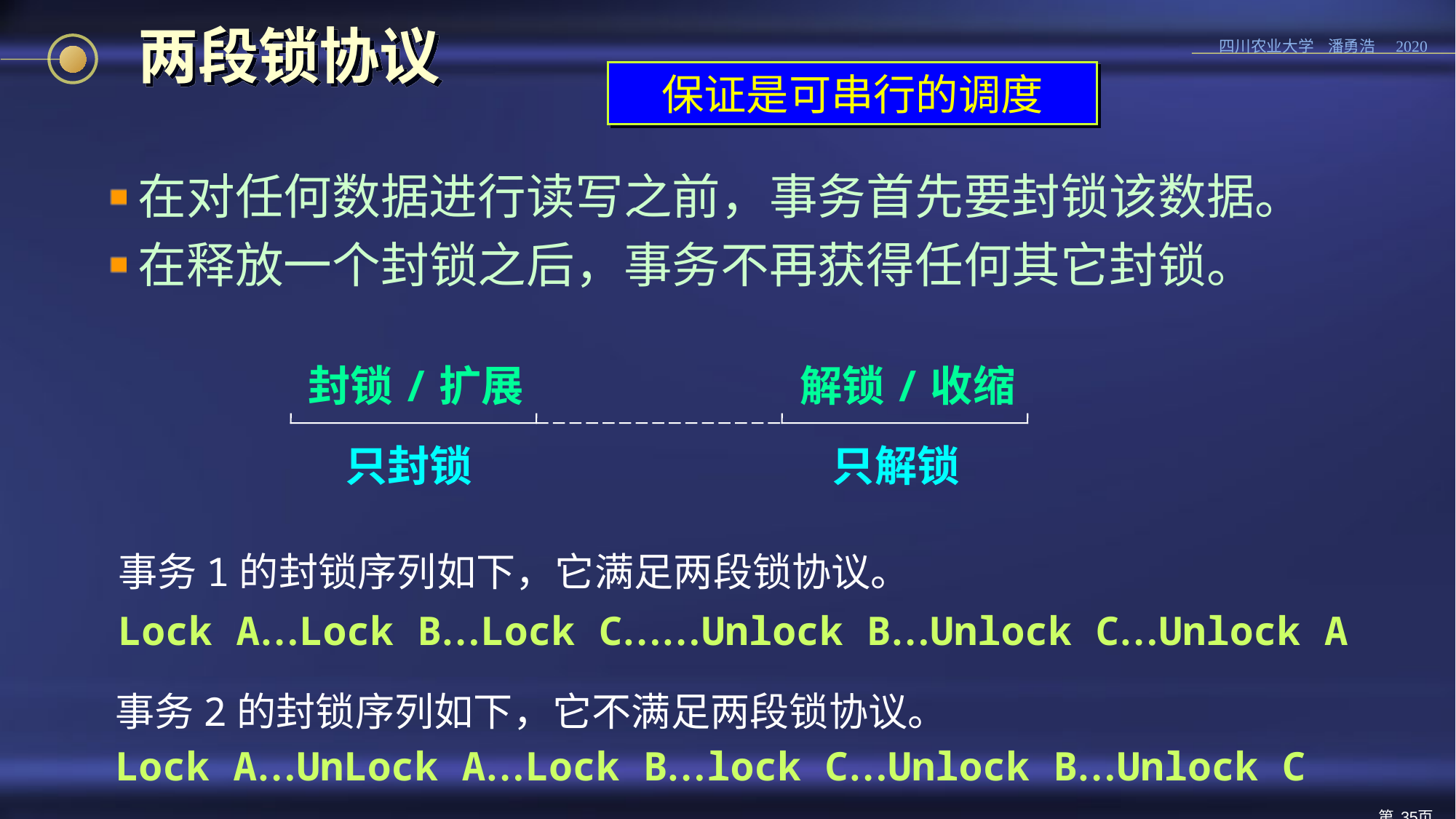

# 两段锁协议
保证是可串行的调度
在对任何数据进行读写之前，事务首先要封锁该数据。
在释放一个封锁之后，事务不再获得任何其它封锁。
封锁/扩展
解锁/收缩

只封锁
只解锁
事务1的封锁序列如下，它满足两段锁协议。
Lock A…Lock B…Lock C……Unlock B…Unlock C…Unlock A
事务2的封锁序列如下，它不满足两段锁协议。
Lock A…UnLock A…Lock B…lock C…Unlock B…Unlock C